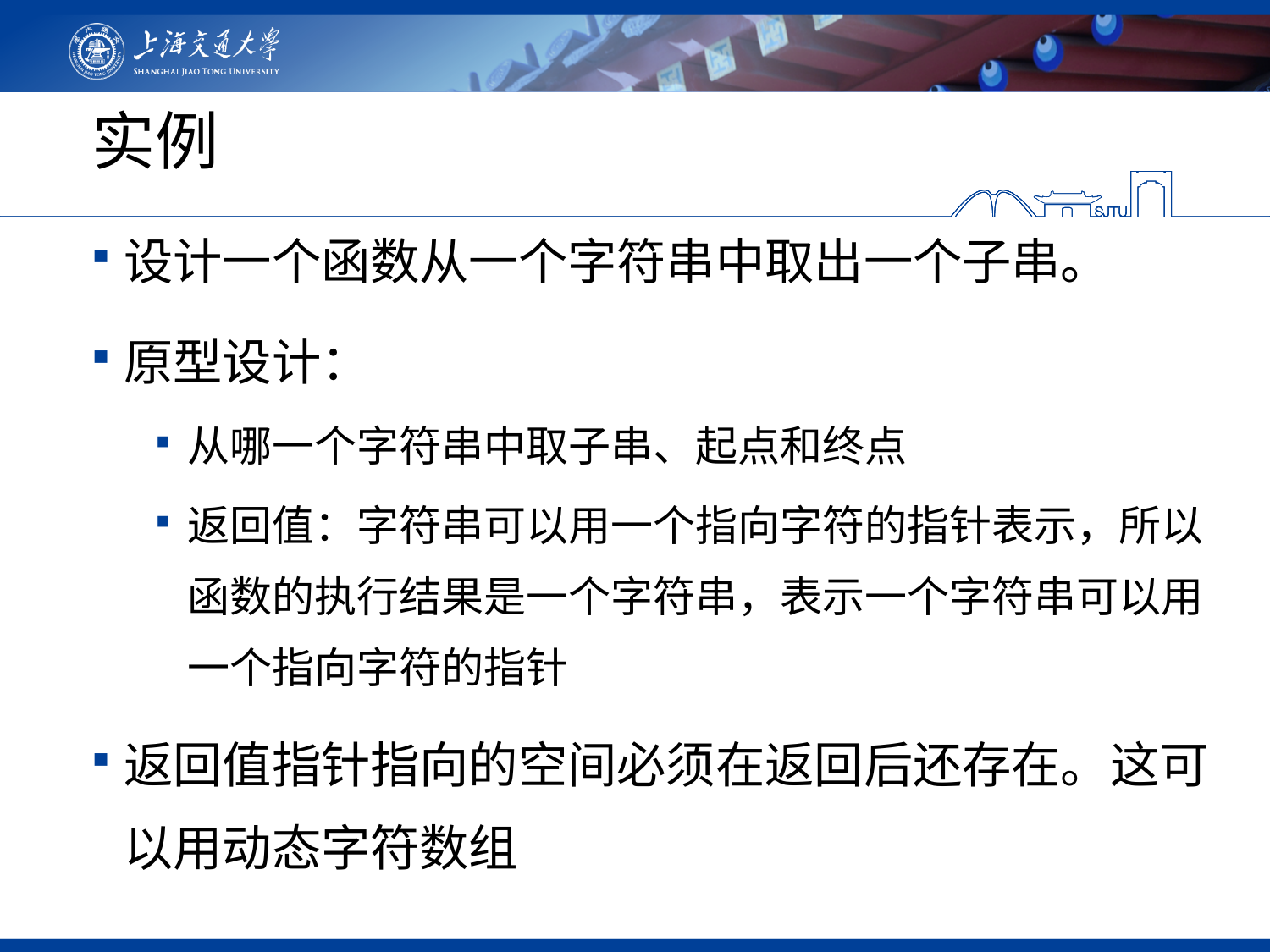

# 实例
设计一个函数从一个字符串中取出一个子串。
原型设计：
从哪一个字符串中取子串、起点和终点
返回值：字符串可以用一个指向字符的指针表示，所以函数的执行结果是一个字符串，表示一个字符串可以用一个指向字符的指针
返回值指针指向的空间必须在返回后还存在。这可以用动态字符数组